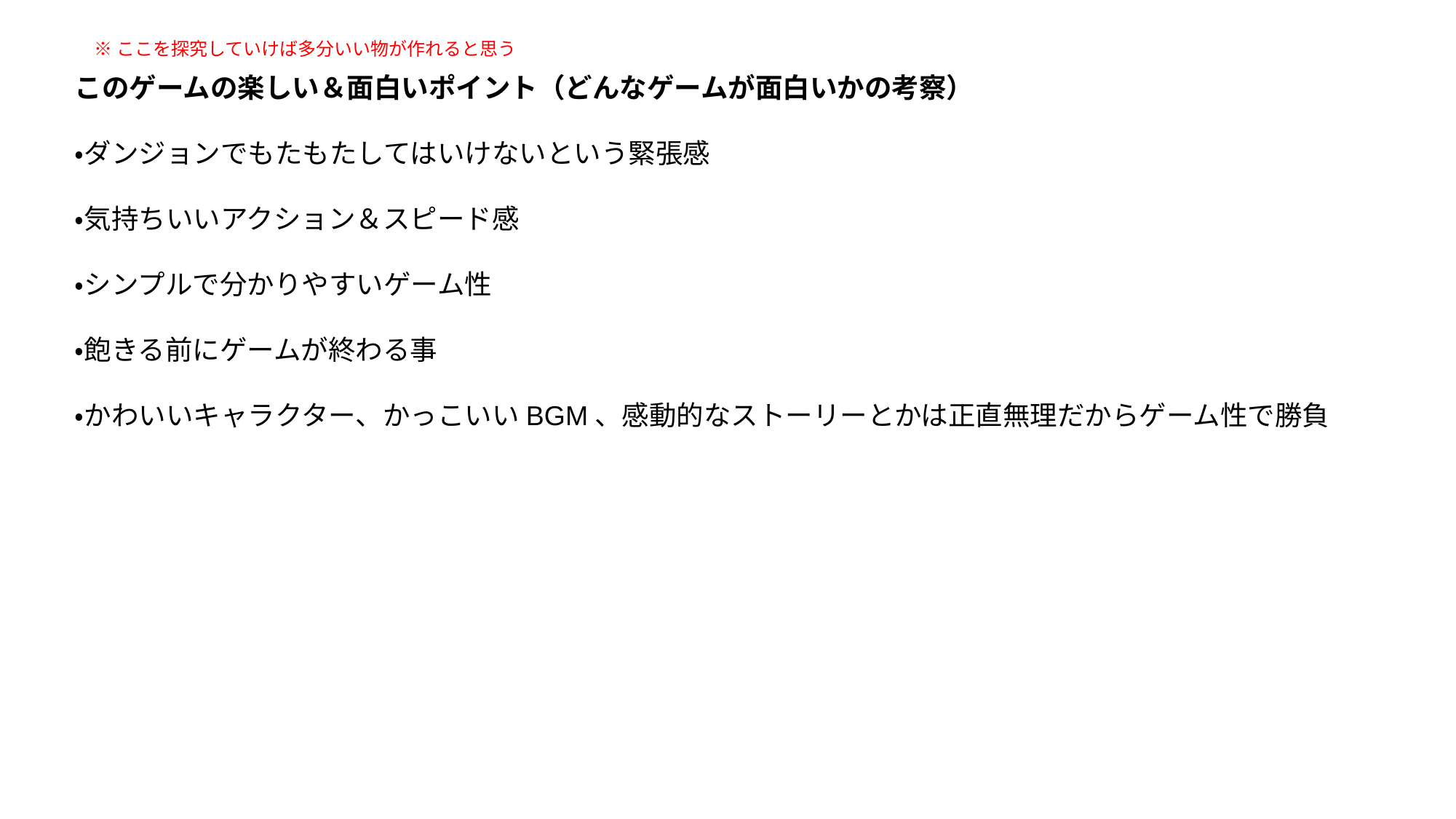

※ここを探究していけば多分いい物が作れると思う
このゲームの楽しい＆面白いポイント（どんなゲームが面白いかの考察）

・ダンジョンでもたもたしてはいけないという緊張感

・気持ちいいアクション＆スピード感

・シンプルで分かりやすいゲーム性

・飽きる前にゲームが終わる事

・かわいいキャラクター、かっこいいBGM、感動的なストーリーとかは正直無理だからゲーム性で勝負